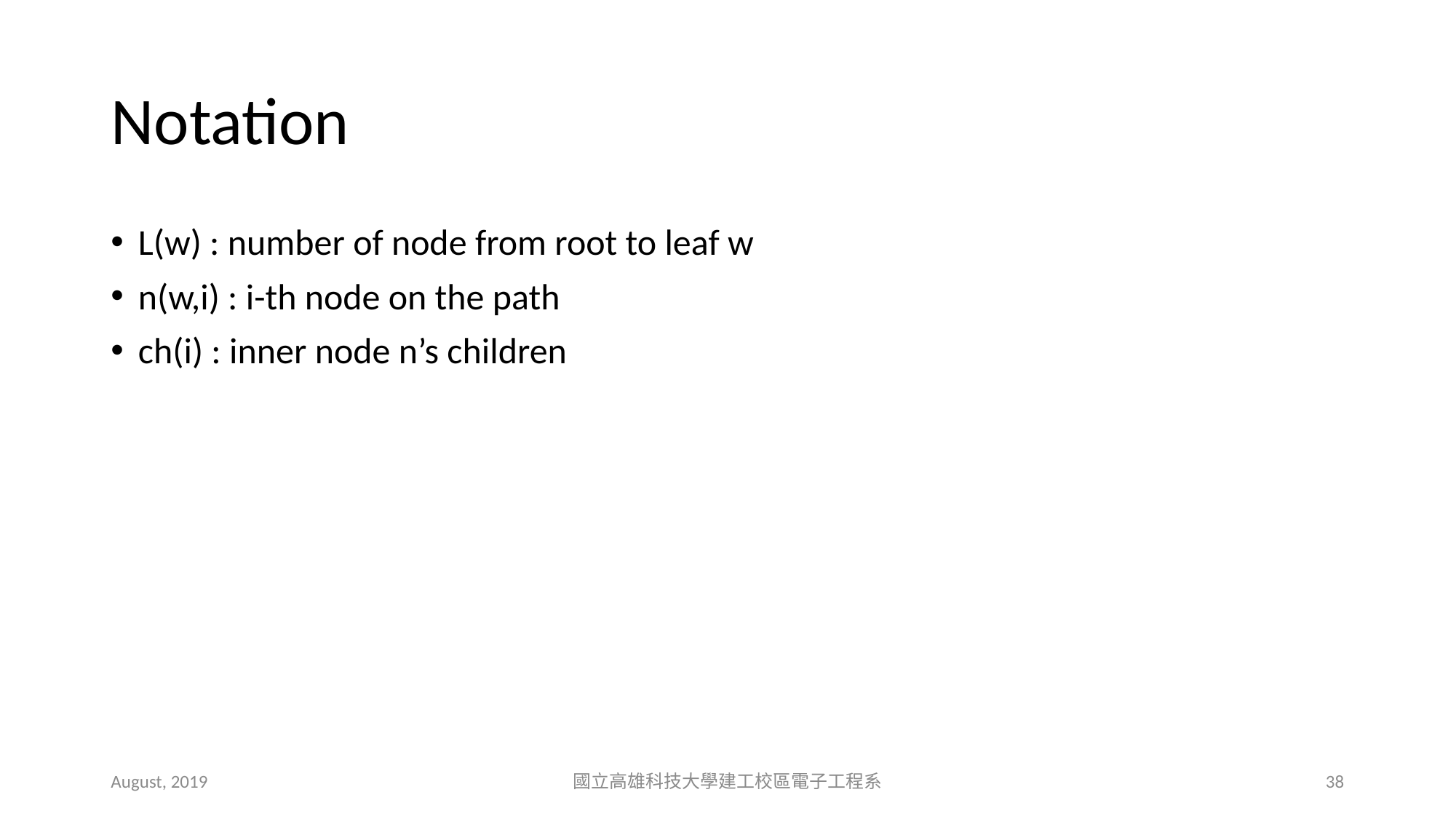

# Notation
L(w) : number of node from root to leaf w
n(w,i) : i-th node on the path
ch(i) : inner node n’s children
August, 2019
國立高雄科技大學建工校區電子工程系
38